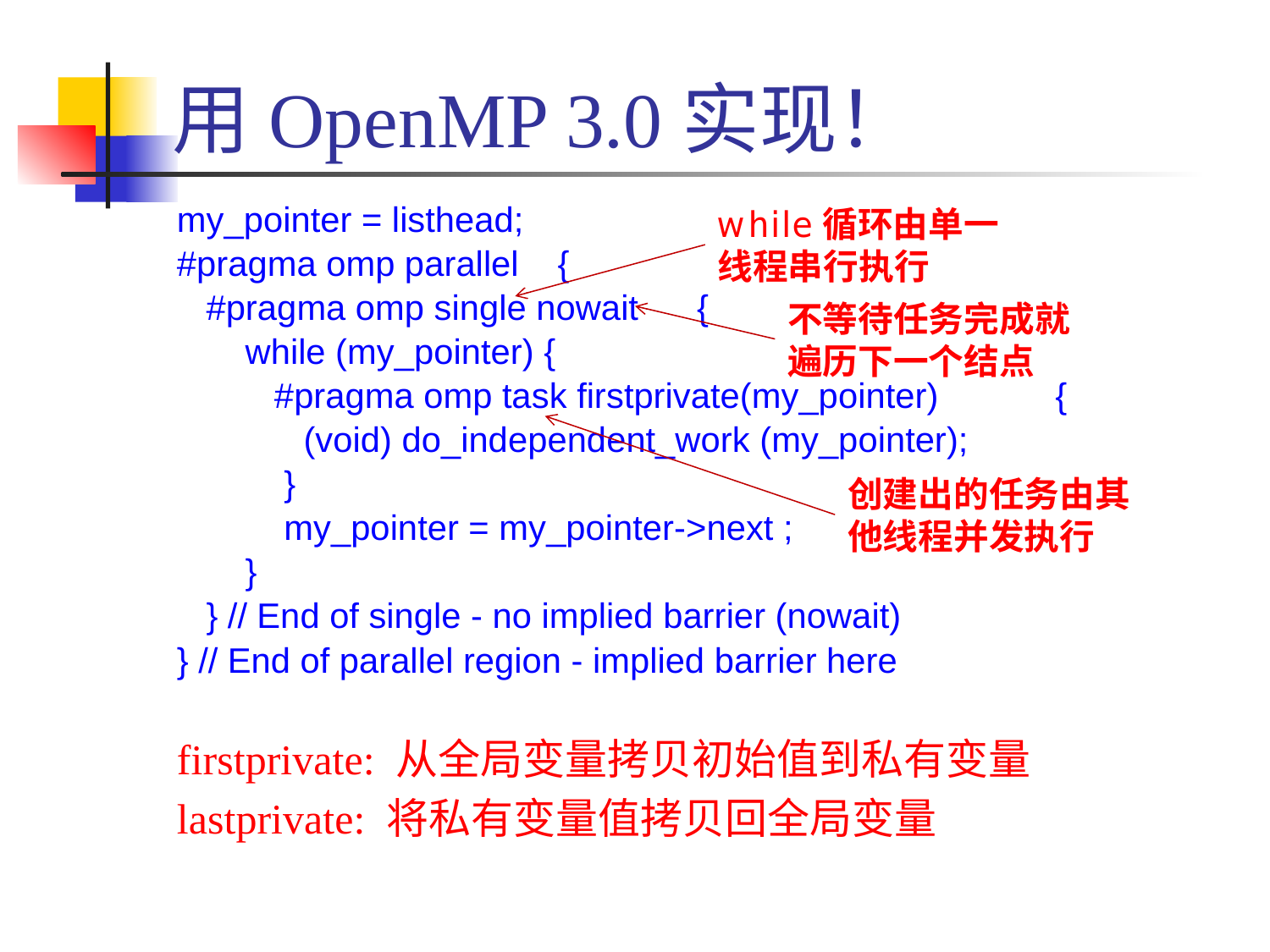

# 用OpenMP 3.0实现！
my_pointer = listhead;
#pragma omp parallel    {
   #pragma omp single nowait      {
       while (my_pointer) {
          #pragma omp task firstprivate(my_pointer)            {
             (void) do_independent_work (my_pointer);
           }
           my_pointer = my_pointer->next ;
       }
   } // End of single - no implied barrier (nowait)
} // End of parallel region - implied barrier here

firstprivate: 从全局变量拷贝初始值到私有变量
lastprivate: 将私有变量值拷贝回全局变量
while循环由单一线程串行执行
不等待任务完成就遍历下一个结点
创建出的任务由其他线程并发执行